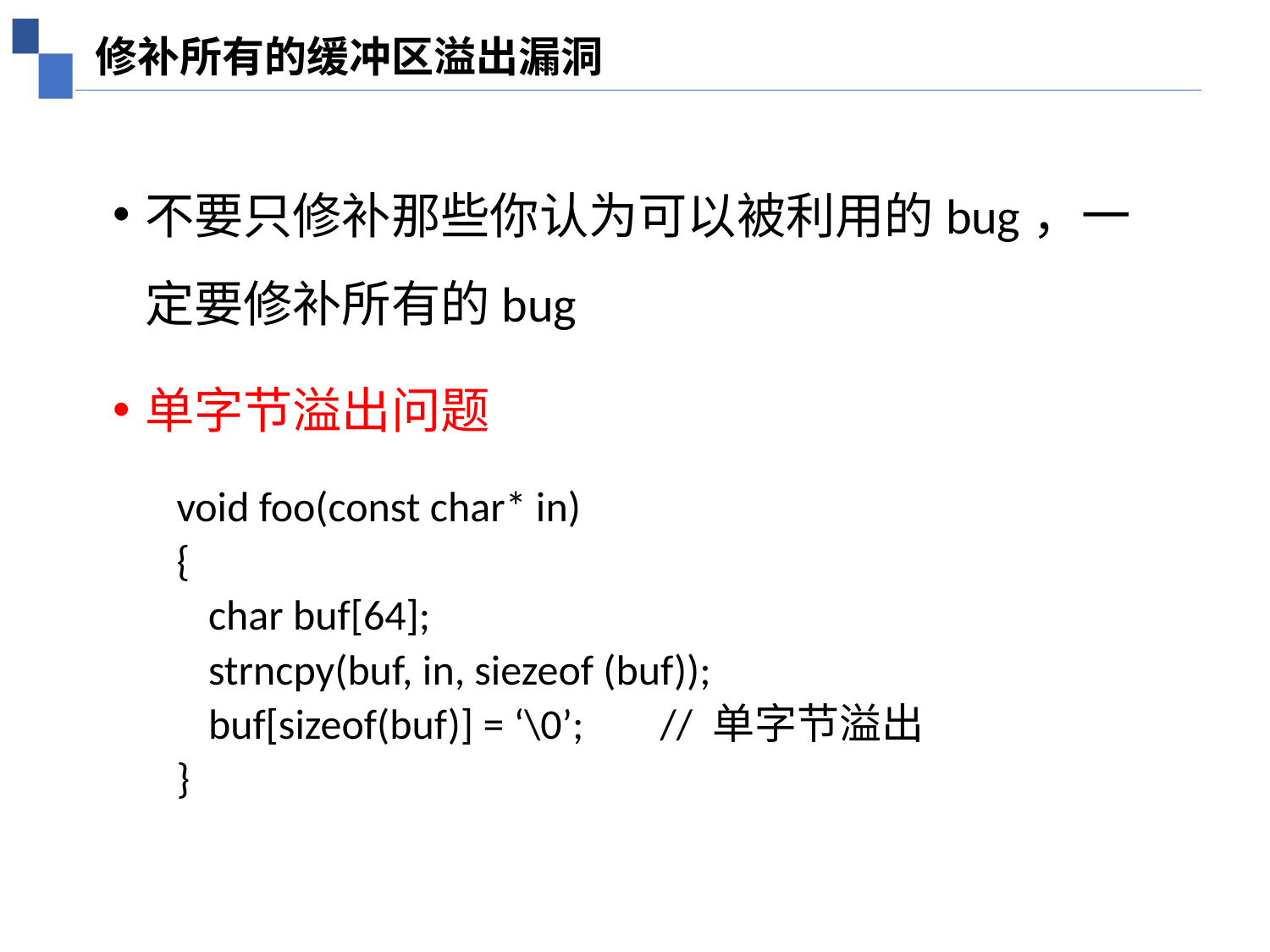

修补所有的缓冲区溢出漏洞
不要只修补那些你认为可以被利用的bug，一定要修补所有的bug
单字节溢出问题

void foo(const char* in)
{
	char buf[64];
	strncpy(buf, in, siezeof (buf));
	buf[sizeof(buf)] = ‘\0’;        // 单字节溢出
}
17